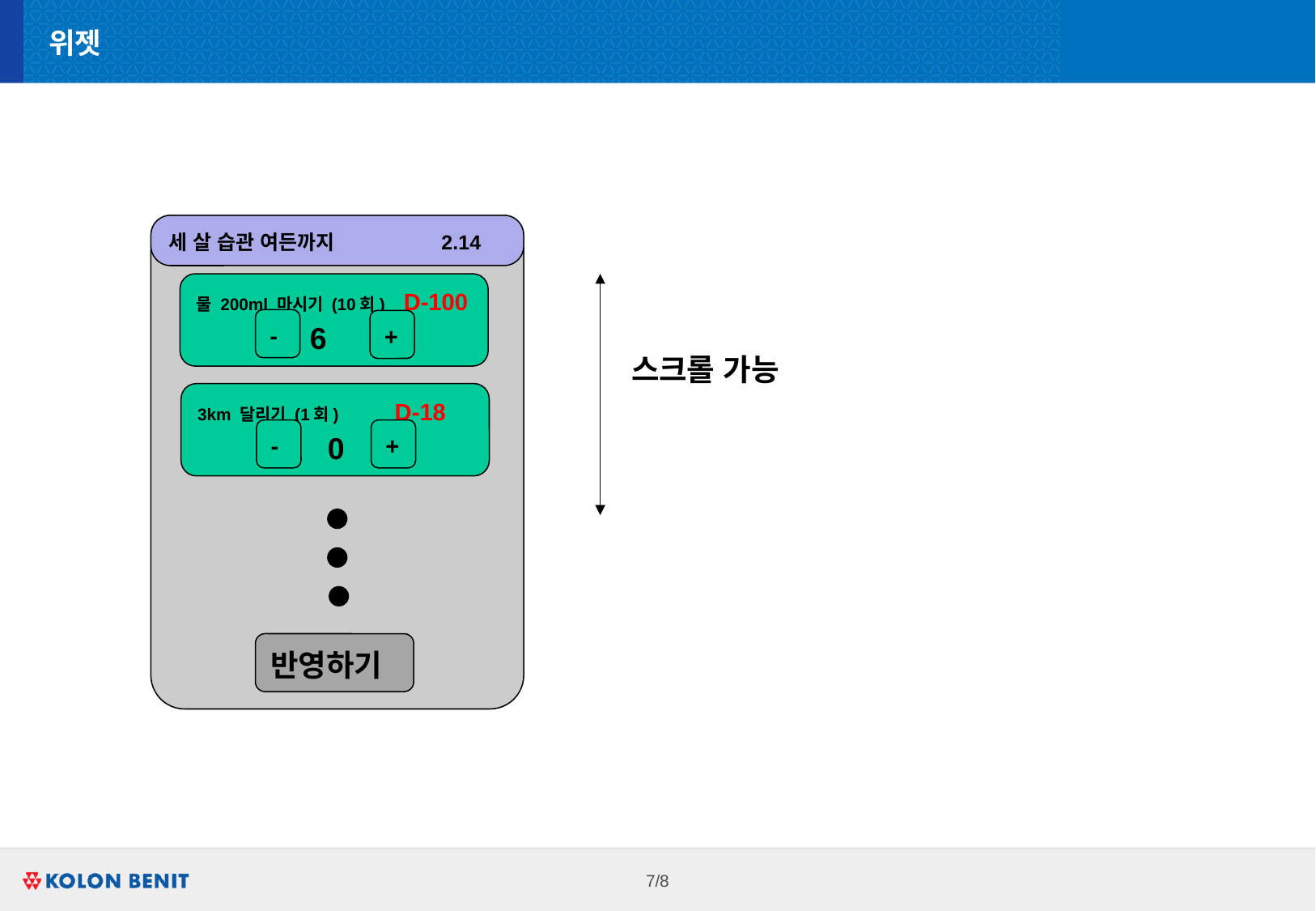

# 위젯
세 살 습관 여든까지                  2.14

물 200ml 마시기 (10회)    D-100
                    6
-
+
스크롤 가능
3km 달리기 (1회)            D-18
	 0
-
+

반영하기